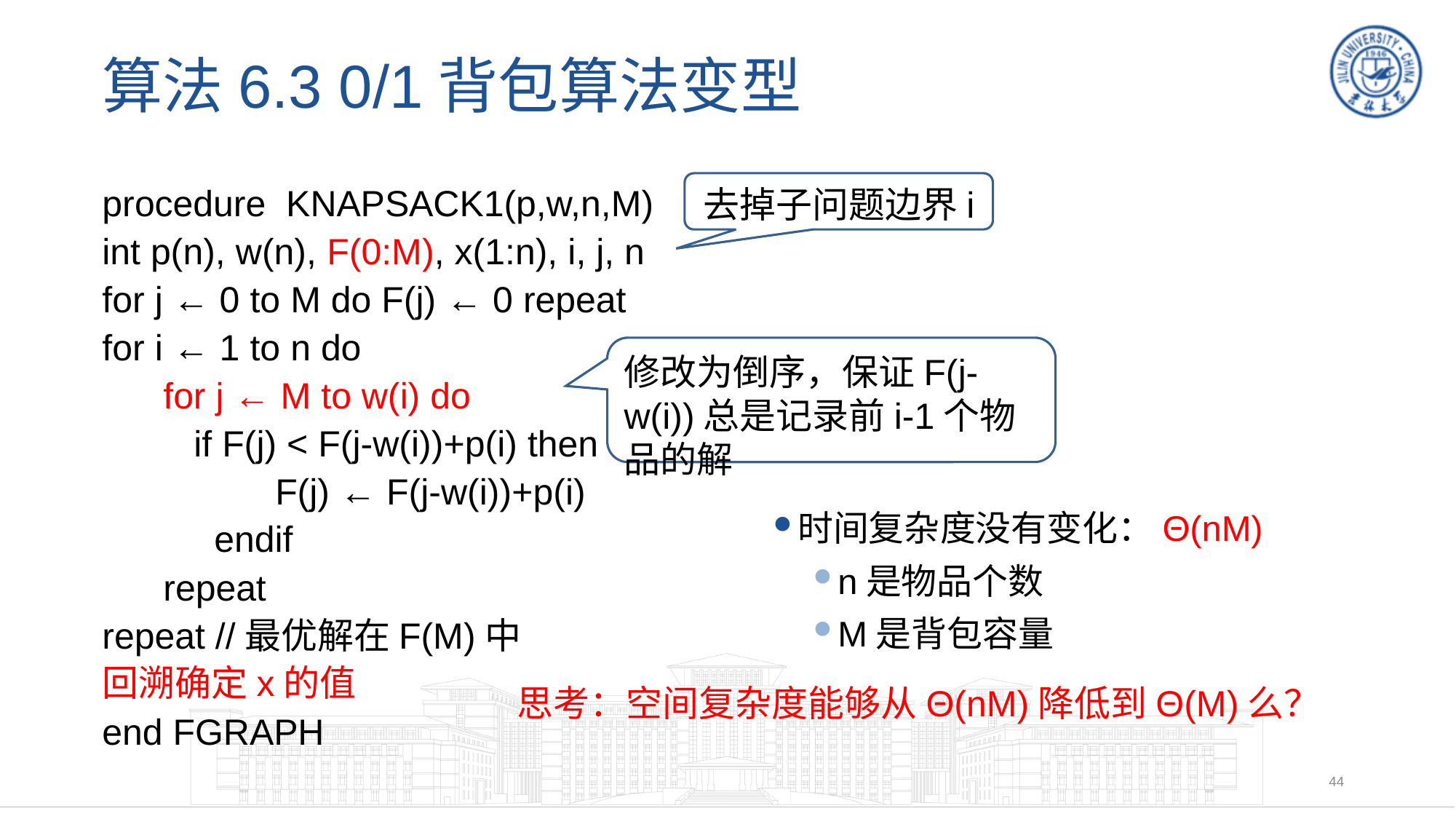

# 算法6.3 0/1背包算法变型
procedure  KNAPSACK1(p,w,n,M)
int p(n), w(n), F(0:M), x(1:n), i, j, n
for j ← 0 to M do F(j) ← 0 repeat
for i ← 1 to n do
      for j ← M to w(i) do
         if F(j) < F(j-w(i))+p(i) then
                 F(j) ← F(j-w(i))+p(i)
           endif
      repeat
repeat //最优解在F(M)中
回溯确定x的值
end FGRAPH
去掉子问题边界i
修改为倒序，保证F(j-w(i))总是记录前i-1个物品的解
时间复杂度没有变化：Θ(nM)
n是物品个数
M是背包容量
思考：空间复杂度能够从Θ(nM)降低到Θ(M)么？
44